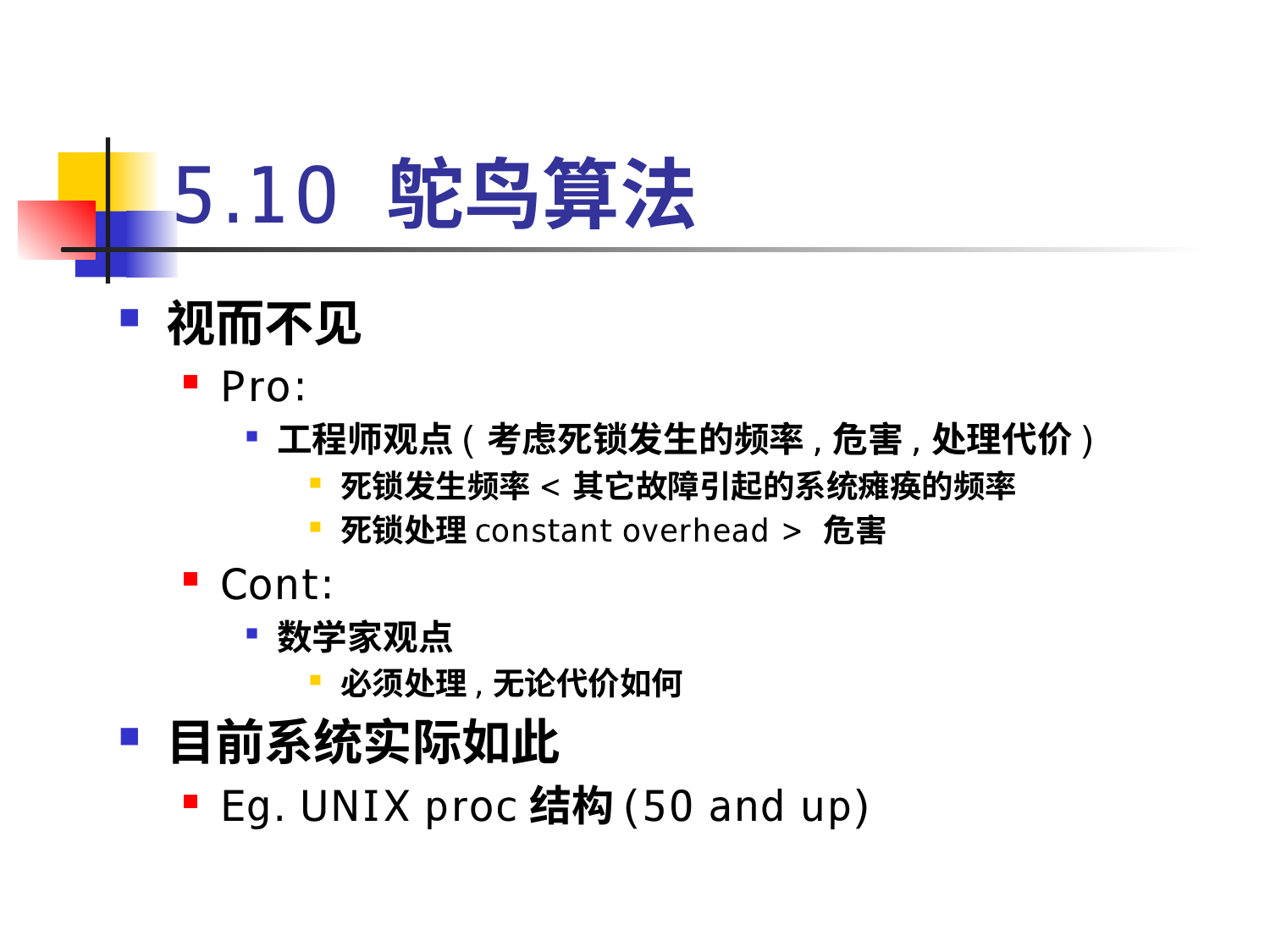

# 5.10 鸵鸟算法
视而不见
Pro:
工程师观点(考虑死锁发生的频率,危害,处理代价)
死锁发生频率<其它故障引起的系统瘫痪的频率
死锁处理constant overhead > 危害
Cont:
数学家观点
必须处理,无论代价如何
目前系统实际如此
Eg. UNIX proc结构(50 and up)